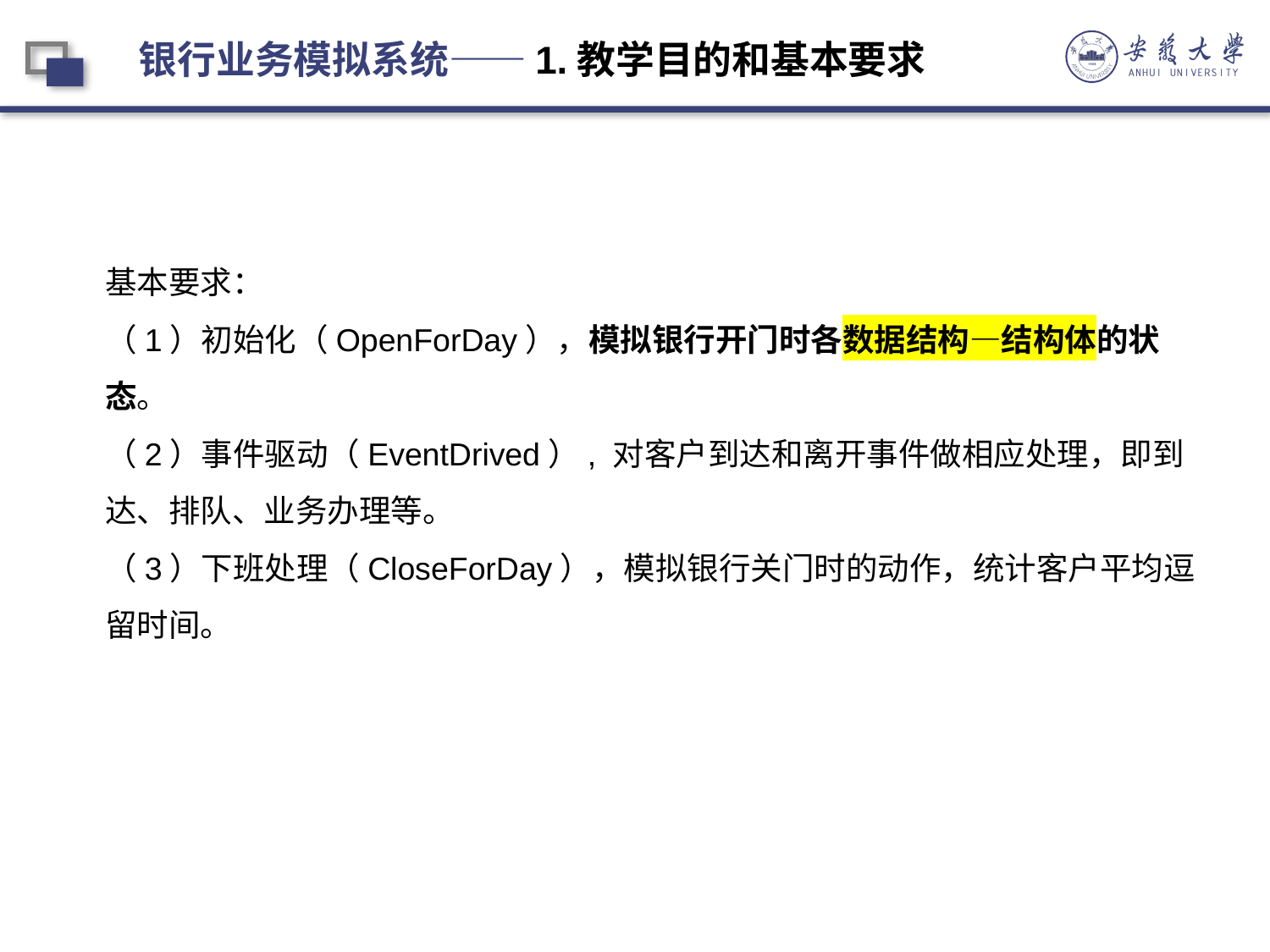

银行业务模拟系统——1.教学目的和基本要求
E
基本要求：
（1）初始化（OpenForDay），模拟银行开门时各数据结构—结构体的状态。
（2）事件驱动（EventDrived）, 对客户到达和离开事件做相应处理，即到达、排队、业务办理等。
（3）下班处理（CloseForDay），模拟银行关门时的动作，统计客户平均逗留时间。